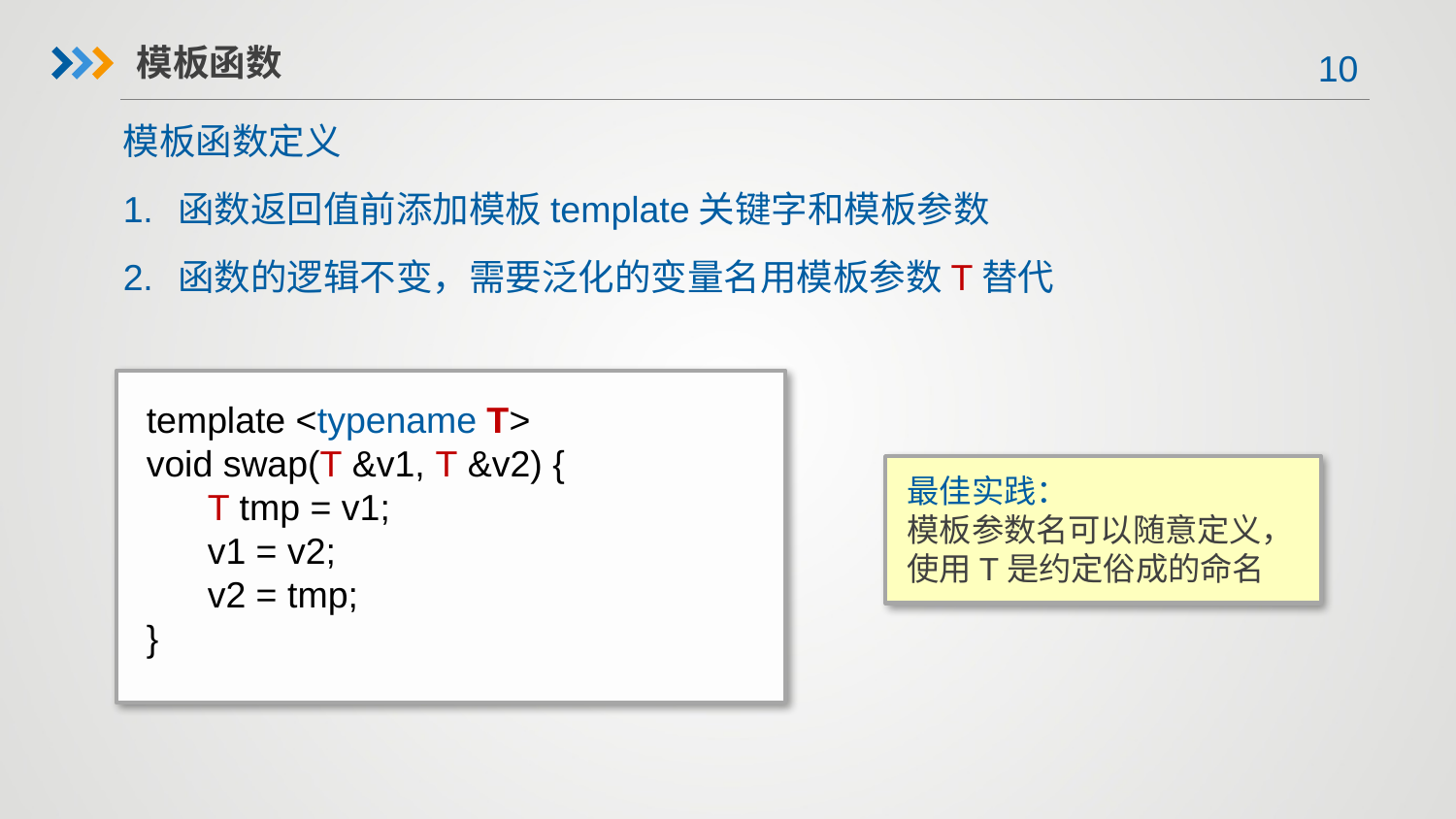

模板函数
模板函数定义
函数返回值前添加模板template关键字和模板参数
函数的逻辑不变，需要泛化的变量名用模板参数T替代

template <typename T>
void swap(T &v1, T &v2) {
      T tmp = v1;
      v1 = v2;
      v2 = tmp;
}

最佳实践：
模板参数名可以随意定义，使用T是约定俗成的命名